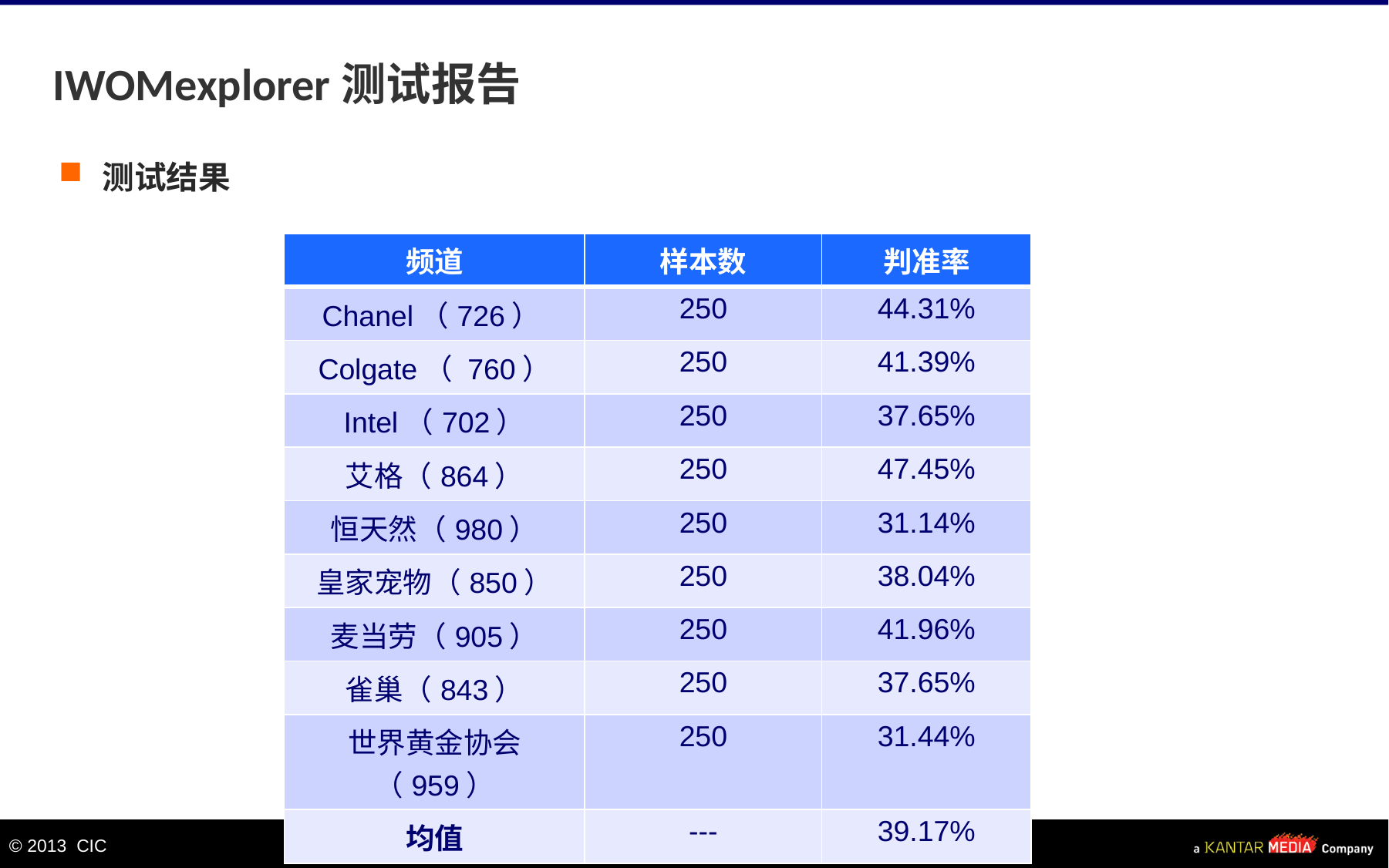

# IWOMexplorer测试报告
测试结果

| 频道 | 样本数 | 判准率 |
| --- | --- | --- |
| Chanel（726） | 250 | 44.31% |
| Colgate（ 760） | 250 | 41.39% |
| Intel（702） | 250 | 37.65% |
| 艾格（864） | 250 | 47.45% |
| 恒天然（980） | 250 | 31.14% |
| 皇家宠物（850） | 250 | 38.04% |
| 麦当劳（905） | 250 | 41.96% |
| 雀巢（843） | 250 | 37.65% |
| 世界黄金协会（959） | 250 | 31.44% |
| 均值 | --- | 39.17% |